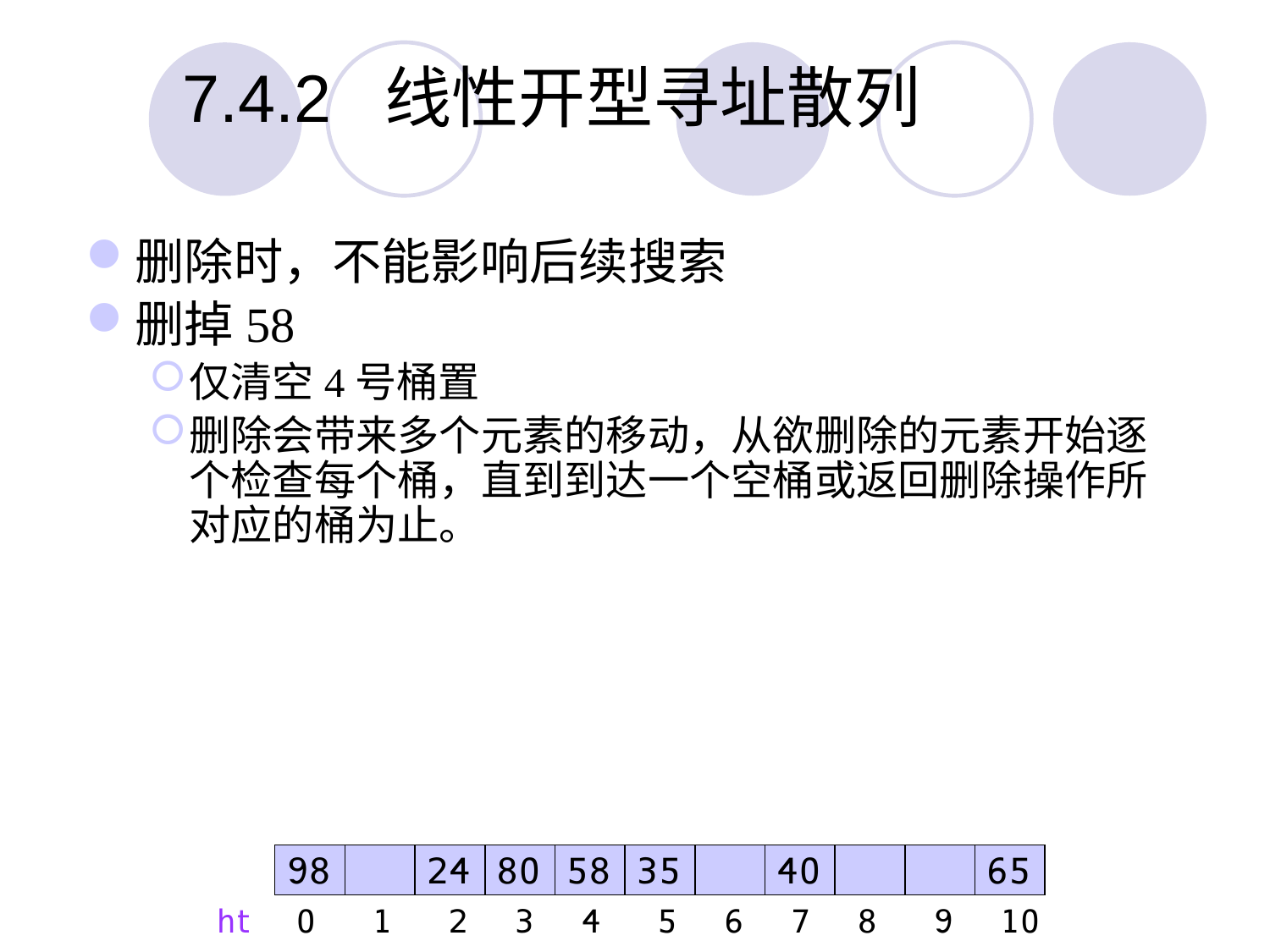

7.4.2  线性开型寻址散列
58

删除时，不能影响后续搜索
删掉58
仅清空4号桶置
删除会带来多个元素的移动，从欲删除的元素开始逐个检查每个桶，直到到达一个空桶或返回删除操作所对应的桶为止。

98

24
80
58
35

40

65
ht     0      1      2     3     4      5     6     7     8      9     10